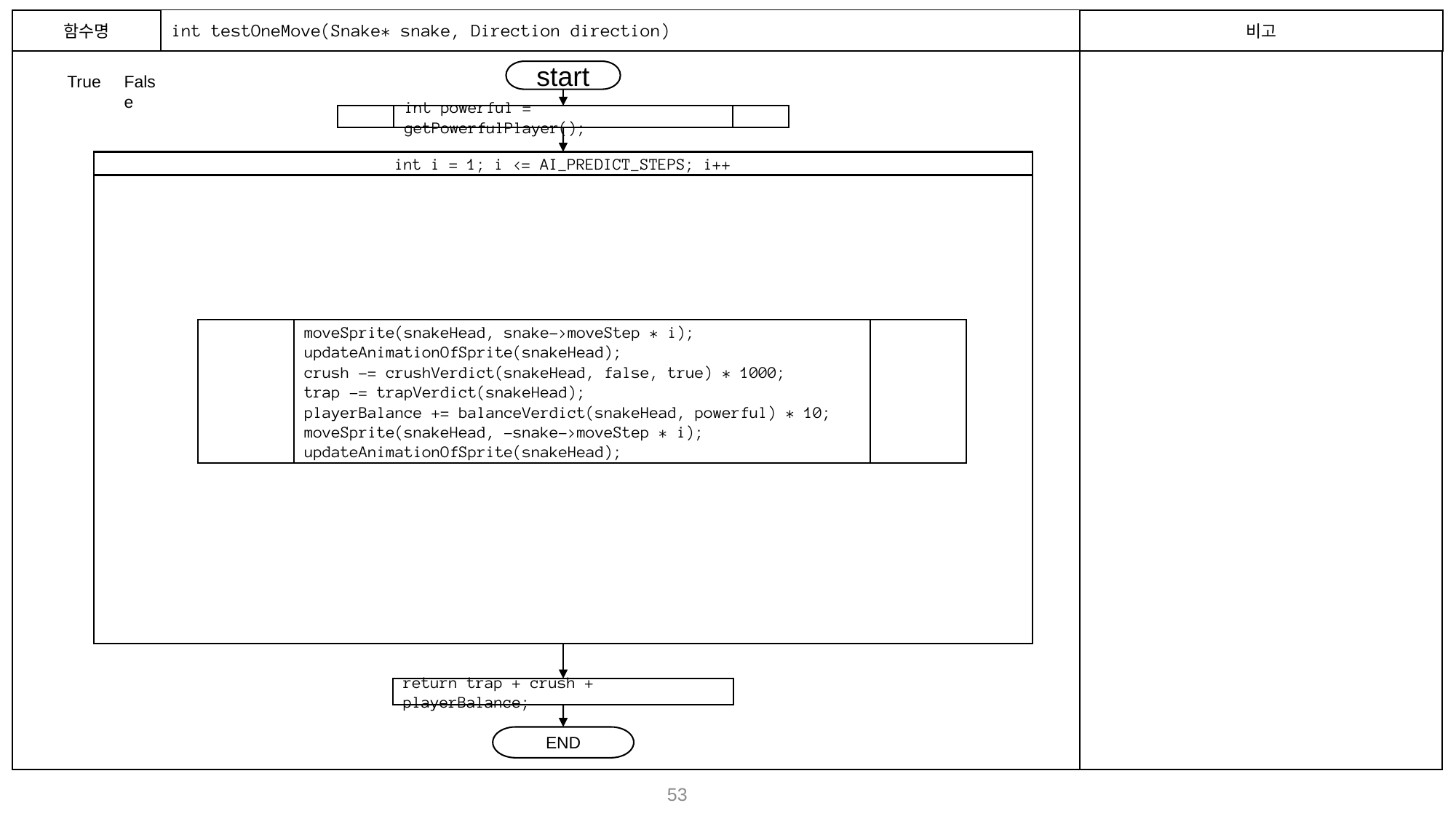

함수명
# int testOneMove(Snake* snake, Direction direction)
비고

start
True
False
int powerful = getPowerfulPlayer();
int i = 1; i <= AI_PREDICT_STEPS; i++

moveSprite(snakeHead, snake->moveStep * i);
updateAnimationOfSprite(snakeHead);
crush -= crushVerdict(snakeHead, false, true) * 1000;
trap -= trapVerdict(snakeHead);
playerBalance += balanceVerdict(snakeHead, powerful) * 10;
moveSprite(snakeHead, -snake->moveStep * i);
updateAnimationOfSprite(snakeHead);
return trap + crush + playerBalance;
END
53